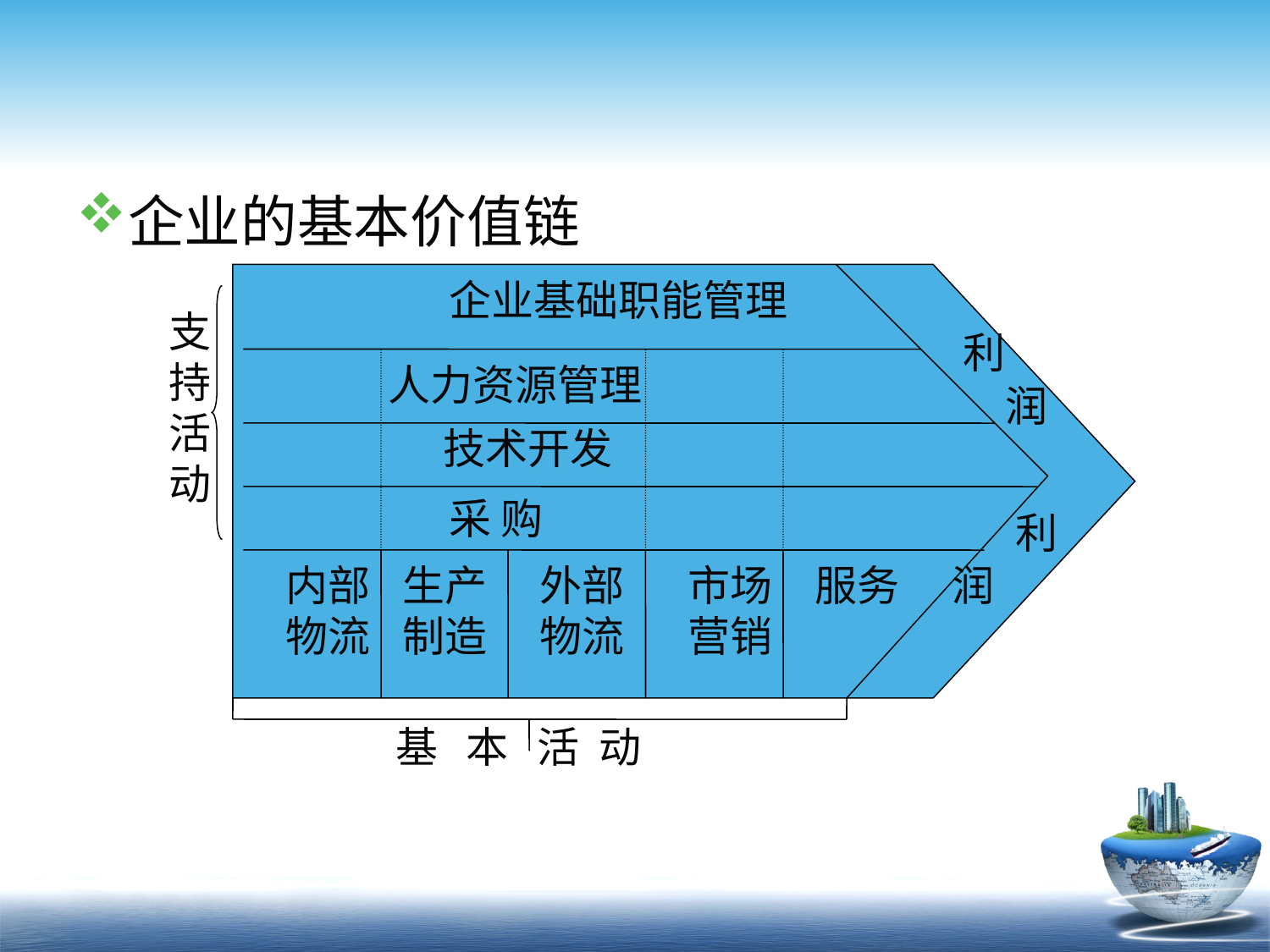

#
企业的基本价值链

企业基础职能管理

支
持
活
动
利

人力资源管理
润
   技术开发

采 购

利

内部
物流
生产
制造
外部
物流
市场
营销
服务
润

基   本   活  动